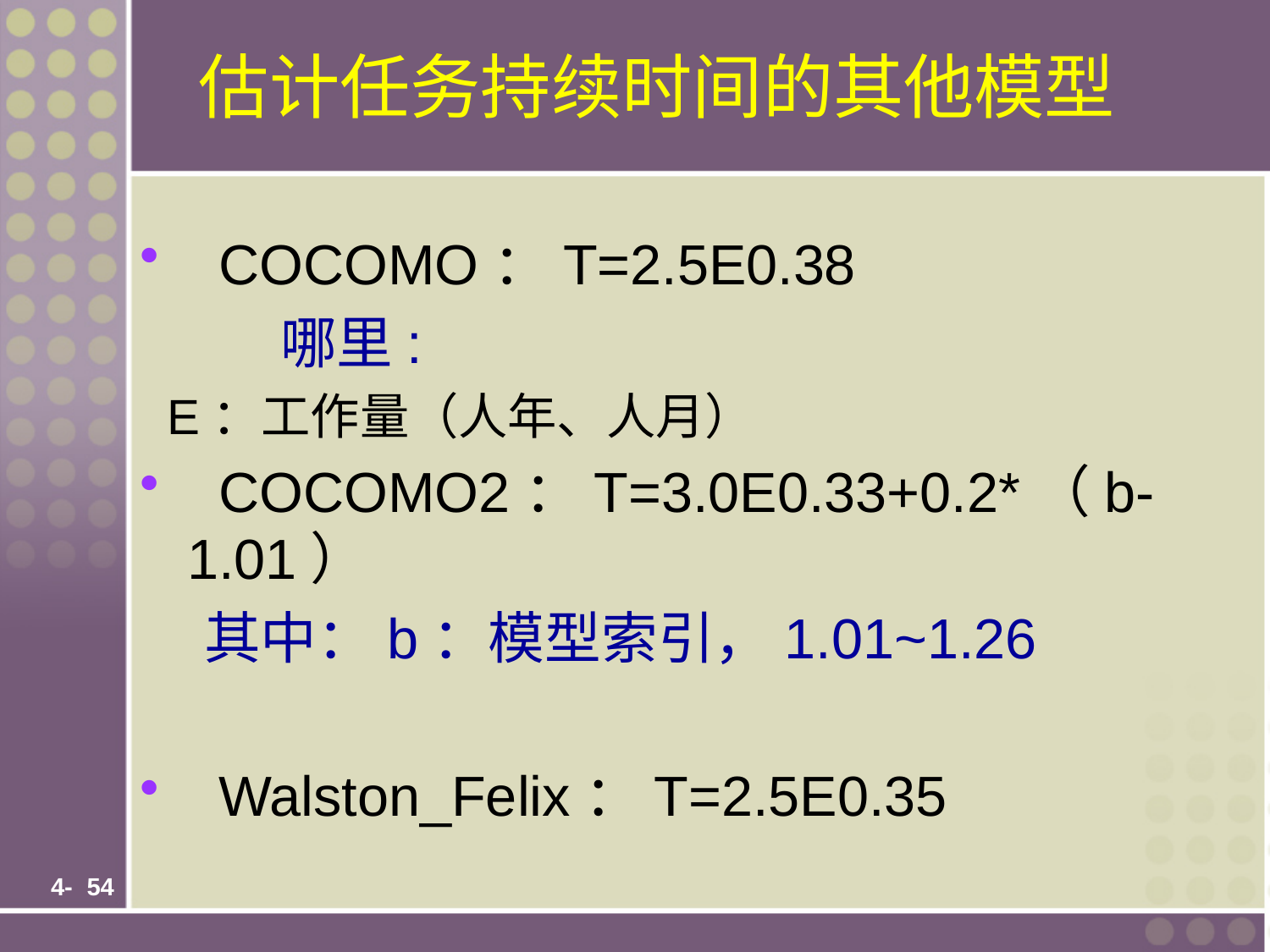

# 估计任务持续时间的其他模型
  COCOMO：T=2.5E0.38
          哪里:
  E：工作量（人年、人月）
  COCOMO2：T=3.0E0.33+0.2*（b-1.01）
    其中：b：模型索引，1.01~1.26

  Walston_Felix：T=2.5E0.35
  4-  54